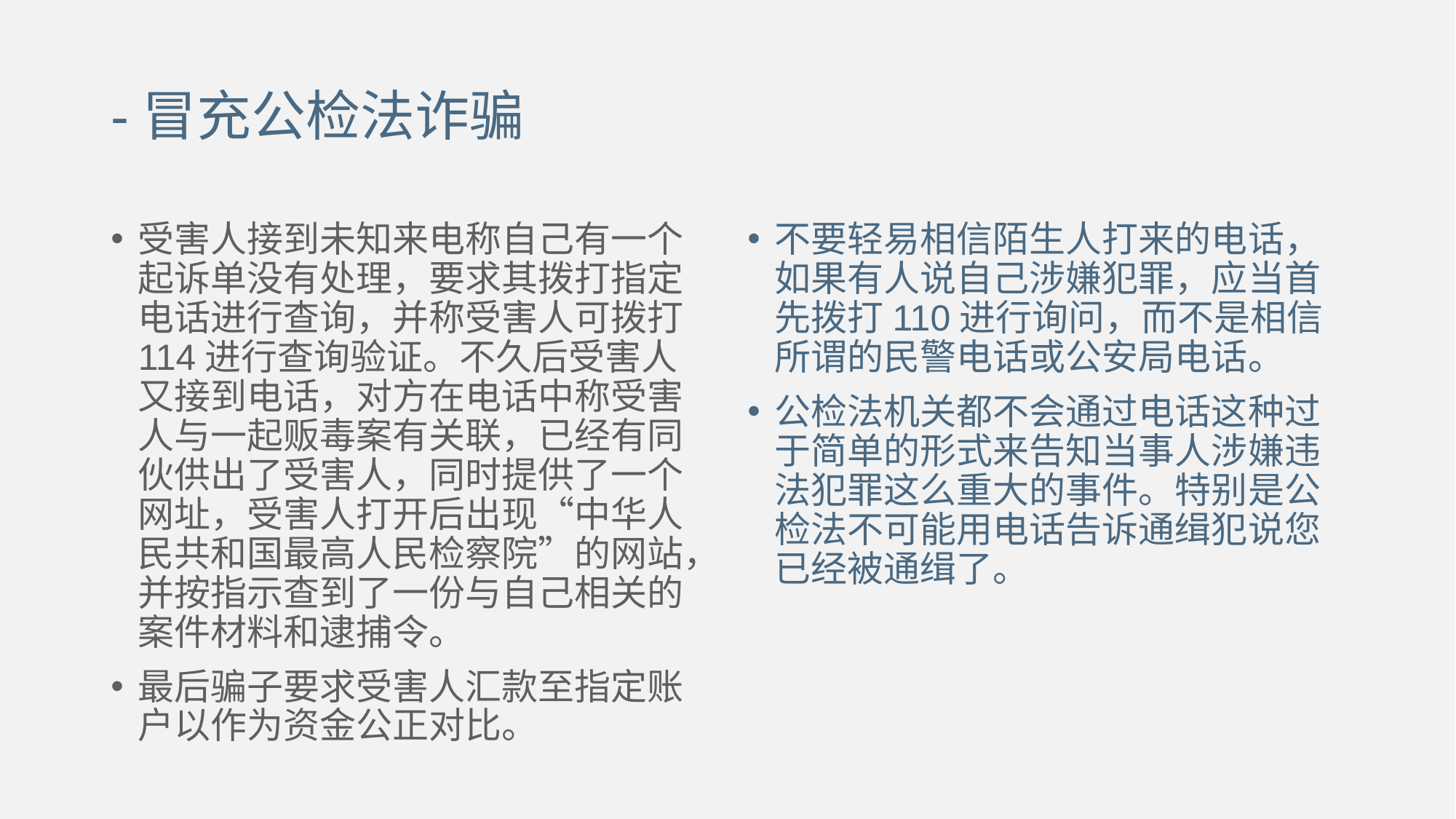

-冒充公检法诈骗
受害人接到未知来电称自己有一个起诉单没有处理，要求其拨打指定电话进行查询，并称受害人可拨打114进行查询验证。不久后受害人又接到电话，对方在电话中称受害人与一起贩毒案有关联，已经有同伙供出了受害人，同时提供了一个网址，受害人打开后出现“中华人民共和国最高人民检察院”的网站，并按指示查到了一份与自己相关的案件材料和逮捕令。
最后骗子要求受害人汇款至指定账户以作为资金公正对比。
不要轻易相信陌生人打来的电话，如果有人说自己涉嫌犯罪，应当首先拨打110进行询问，而不是相信所谓的民警电话或公安局电话。
公检法机关都不会通过电话这种过于简单的形式来告知当事人涉嫌违法犯罪这么重大的事件。特别是公检法不可能用电话告诉通缉犯说您已经被通缉了。